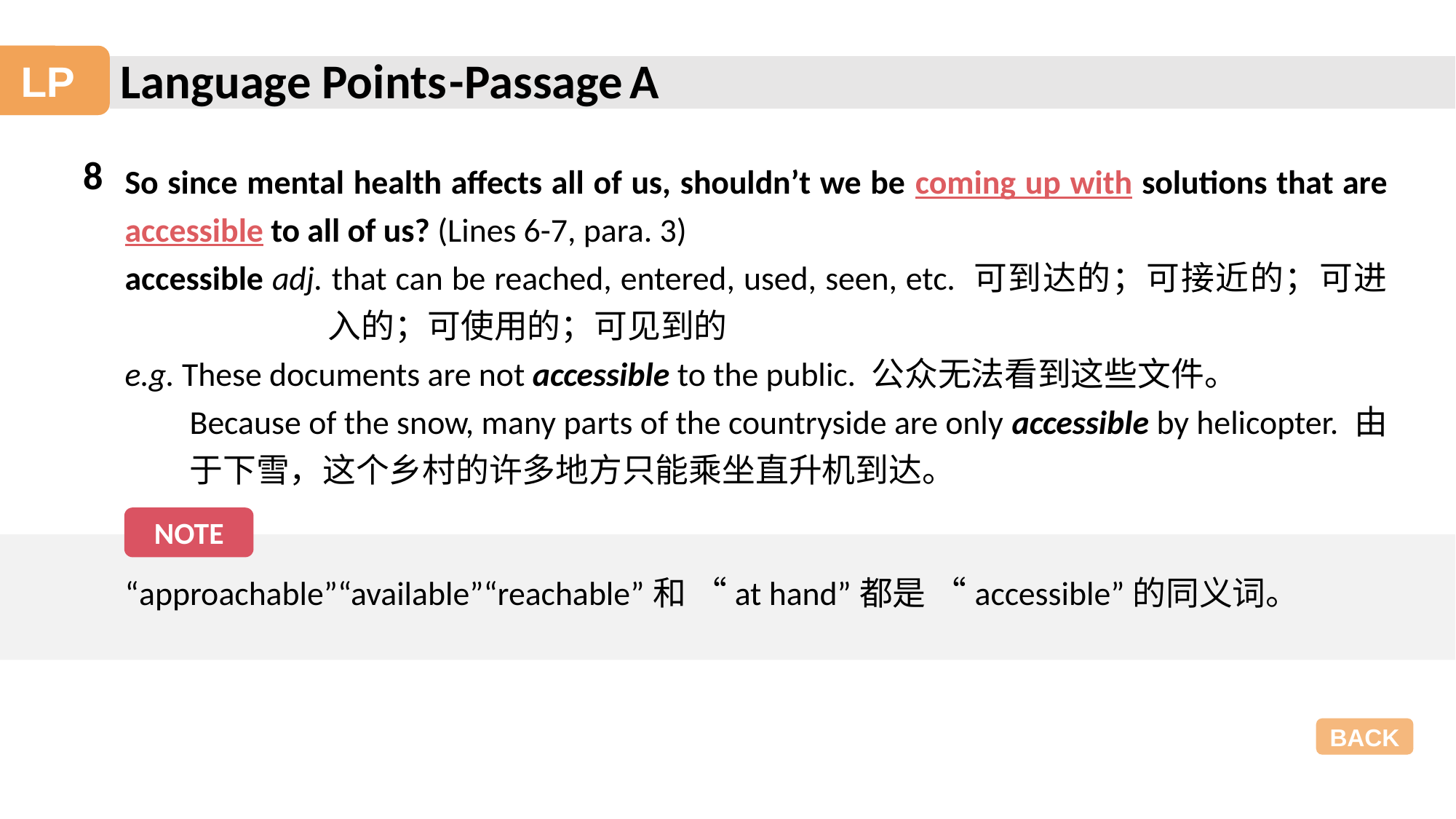

Language Points
-Passage A
LP

8
So since mental health affects all of us, shouldn’t we be coming up with solutions that are accessible to all of us? (Lines 6-7, para. 3)
accessible adj. that can be reached, entered, used, seen, etc. 可到达的；可接近的；可进入的；可使用的；可见到的
e.g. These documents are not accessible to the public. 公众无法看到这些文件。
Because of the snow, many parts of the countryside are only accessible by helicopter. 由于下雪，这个乡村的许多地方只能乘坐直升机到达。

NOTE

“approachable”“available”“reachable”和 “at hand”都是 “accessible”的同义词。
BACK